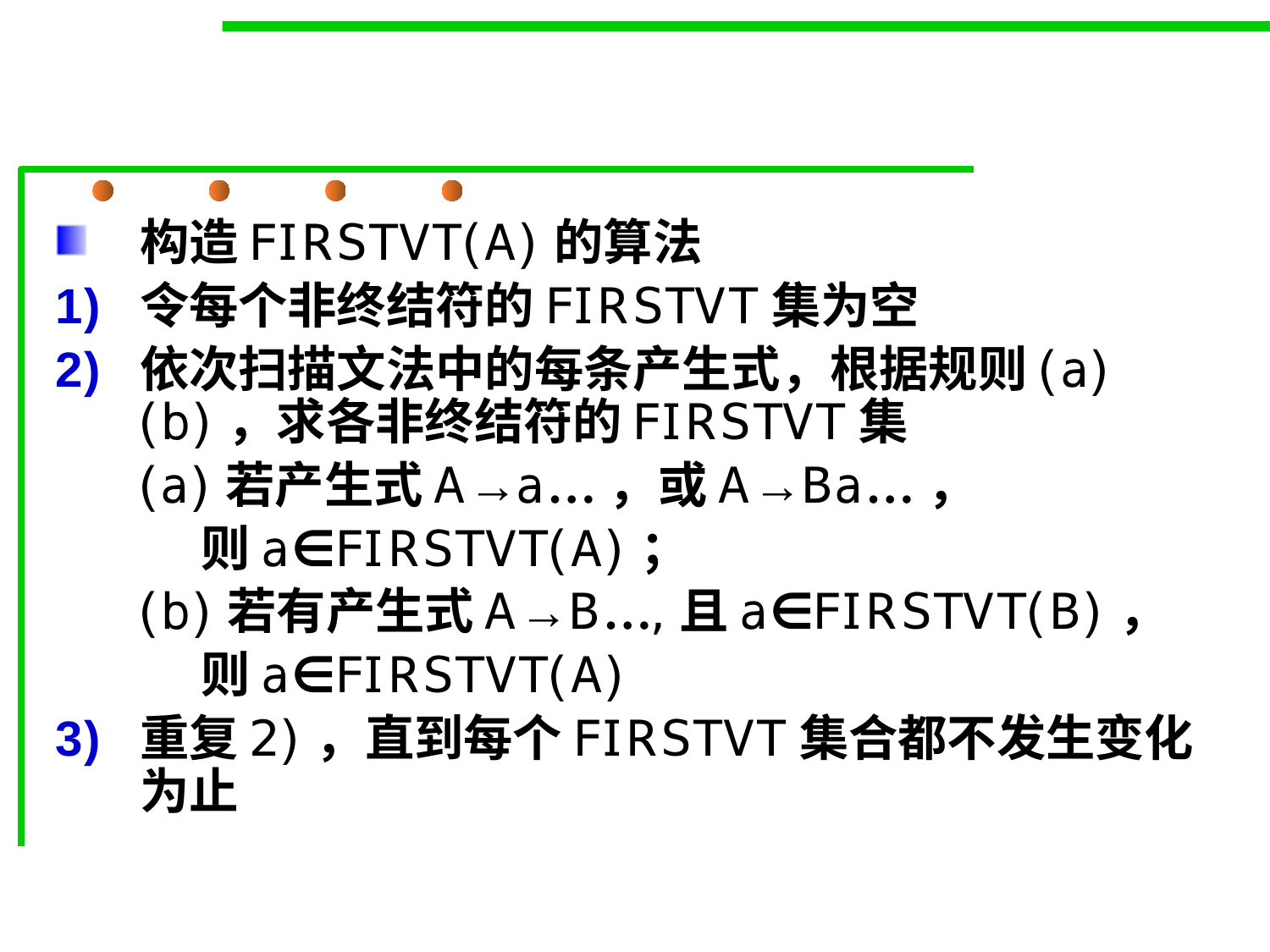

构造FIRSTVT(A)的算法
令每个非终结符的FIRSTVT集为空
依次扫描文法中的每条产生式，根据规则(a)(b)，求各非终结符的FIRSTVT集
	(a)若产生式A→a…，或A→Ba…，
            则a∈FIRSTVT(A)；
	(b)若有产生式A→B…,且a∈FIRSTVT(B)，
            则a∈FIRSTVT(A)
重复2)，直到每个FIRSTVT集合都不发生变化为止